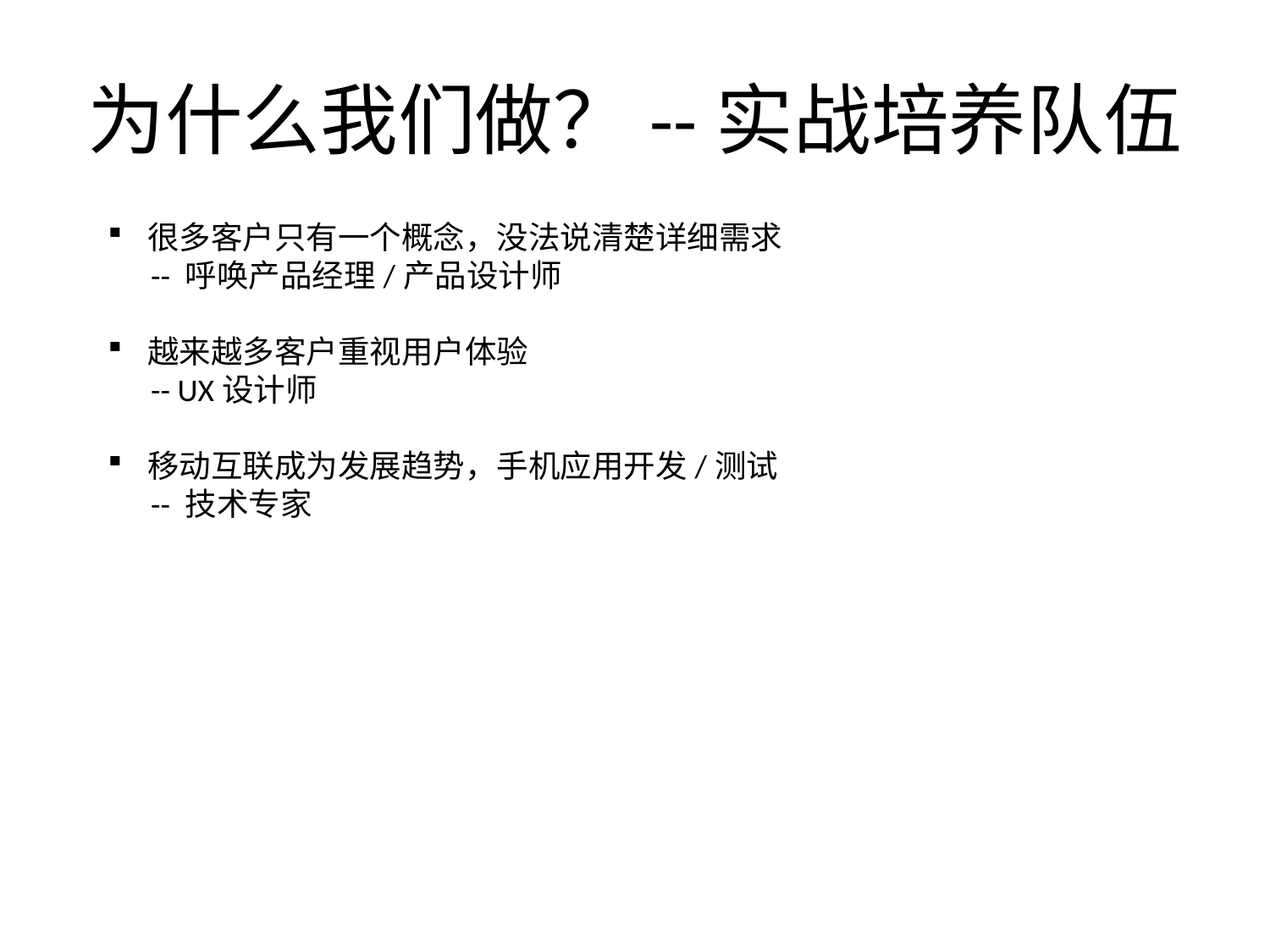

# 为什么我们做？--实战培养队伍
很多客户只有一个概念，没法说清楚详细需求
      -- 呼唤产品经理/产品设计师

越来越多客户重视用户体验
      -- UX设计师

移动互联成为发展趋势，手机应用开发/测试
      -- 技术专家